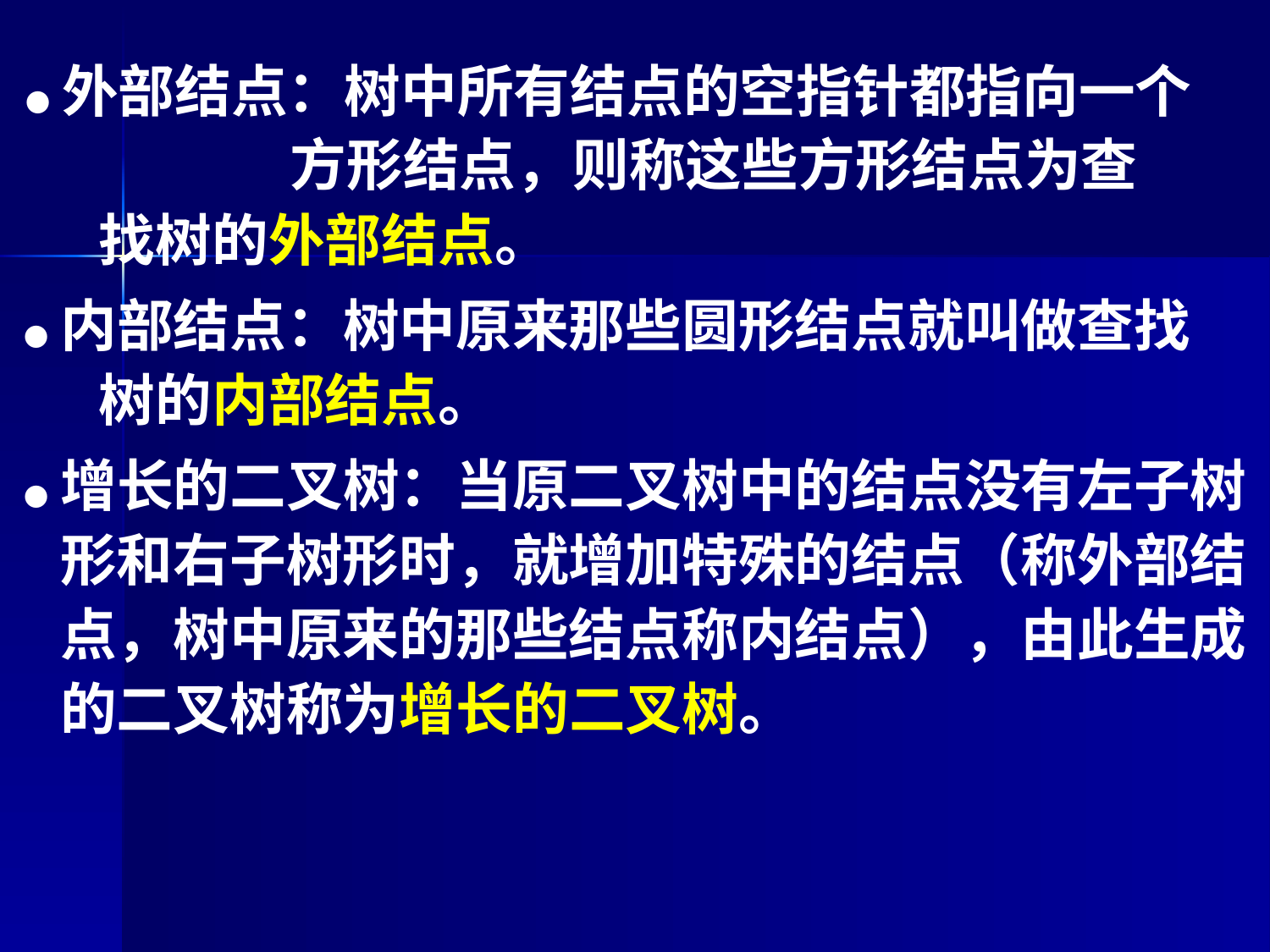

● 外部结点：树中所有结点的空指针都指向一个            	        方形结点，则称这些方形结点为查   	        找树的外部结点。
  ● 内部结点：树中原来那些圆形结点就叫做查找	        树的内部结点。
  ● 增长的二叉树：当原二叉树中的结点没有左子树形和右子树形时，就增加特殊的结点（称外部结点，树中原来的那些结点称内结点），由此生成的二叉树称为增长的二叉树。